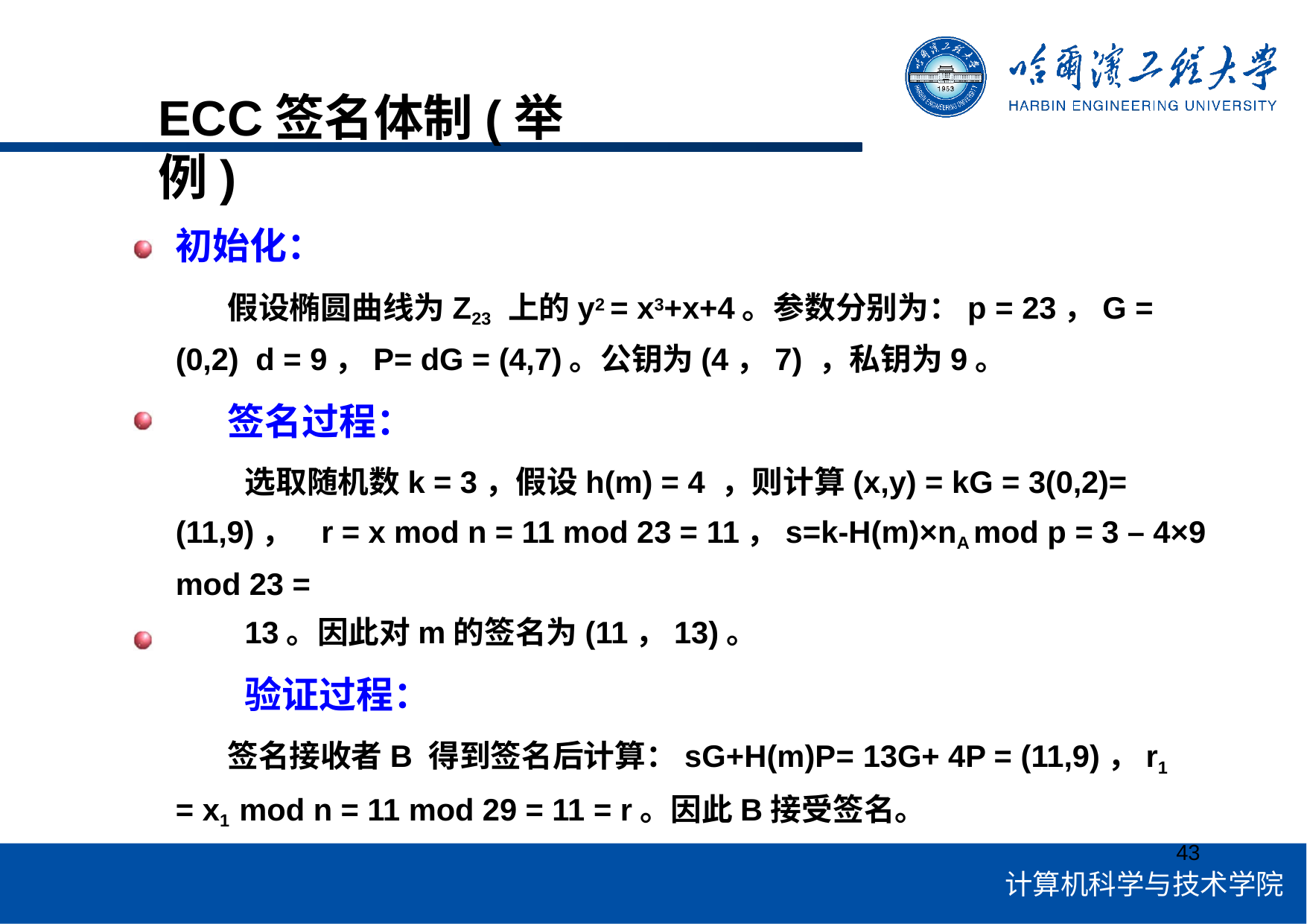

# ECC签名体制(举例)
初始化：
假设椭圆曲线为Z23 上的y2 = x3+x+4。参数分别为：p = 23，G = (0,2)  d = 9，P= dG = (4,7)。公钥为(4，7) ，私钥为9。
签名过程：
选取随机数k = 3，假设h(m) = 4 ，则计算(x,y) = kG = 3(0,2)= (11,9)，   r = x mod n = 11 mod 23 = 11，s=k-H(m)×nA mod p = 3 – 4×9 mod 23 =
13。因此对m的签名为(11，13)。
验证过程：
签名接收者B 得到签名后计算：sG+H(m)P= 13G+ 4P = (11,9)，r1 = x1  mod n = 11 mod 29 = 11 = r。因此B接受签名。

43